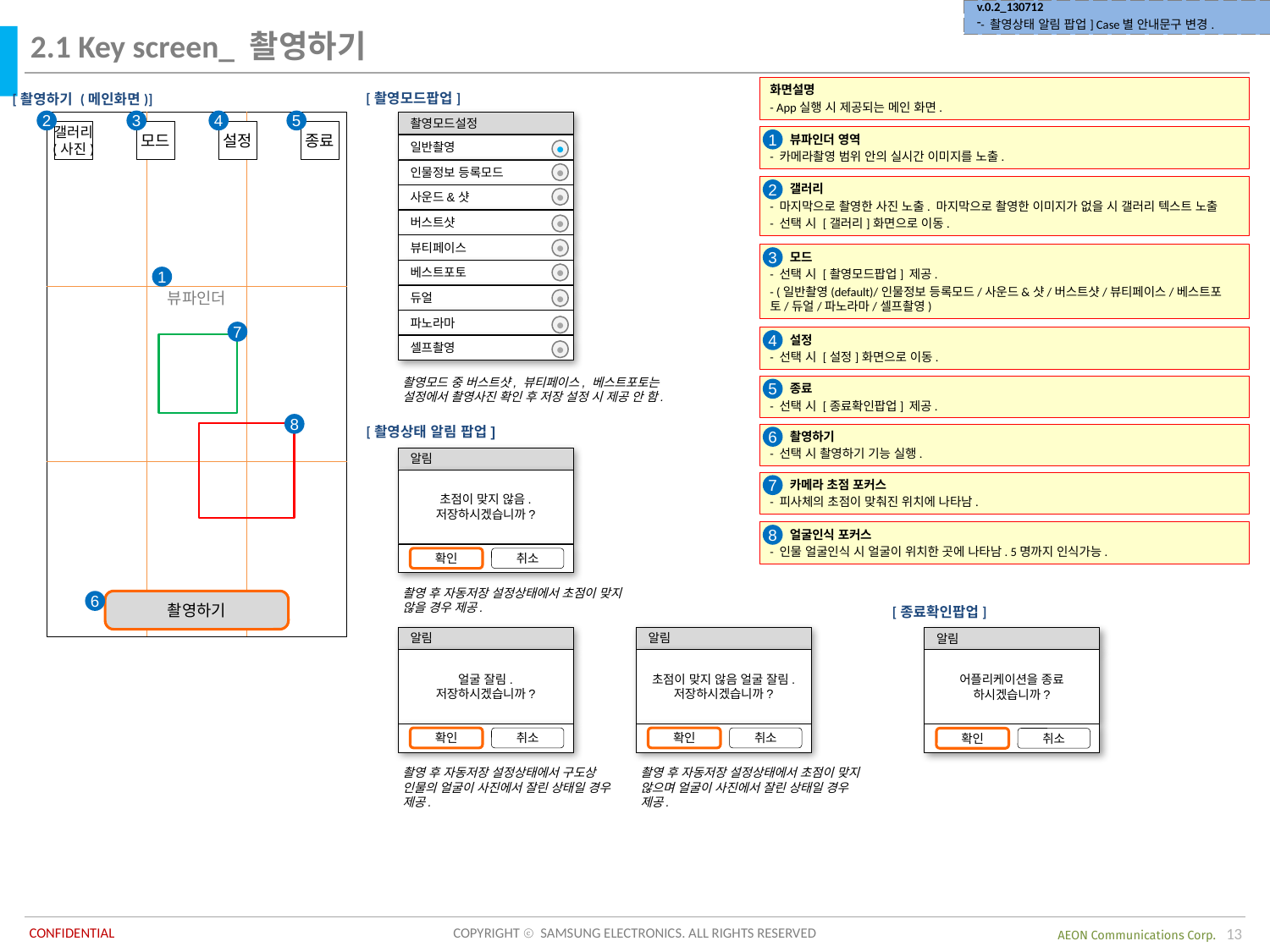

| v.0.2\_130712 - 촬영상태 알림 팝업] Case별 안내문구 변경. |
| --- |
2.1 Key screen_ 촬영하기
화면설명
- App실행 시 제공되는 메인 화면.
[촬영모드팝업]
[촬영하기 (메인화면)]
2
3
4
5
뷰파인더

갤러리
(사진)
모드
설정
종료
촬영하기
촬영모드설정
일반촬영
●
인물정보 등록모드
●
사운드&샷
●
버스트샷
●
뷰티페이스
●
베스트포토
●
듀얼
●
파노라마
●
셀프촬영
●
     뷰파인더 영역
- 카메라촬영 범위 안의 실시간 이미지를 노출.
1
     갤러리
- 마지막으로 촬영한 사진 노출. 마지막으로 촬영한 이미지가 없을 시 갤러리 텍스트 노출
- 선택 시 [갤러리]화면으로 이동.
2
     모드
- 선택 시 [촬영모드팝업] 제공.
- (일반촬영(default)/인물정보 등록모드/사운드&샷/버스트샷/뷰티페이스/베스트포토/듀얼/파노라마/셀프촬영)
3
1
7
     설정
- 선택 시 [설정]화면으로 이동.
4

촬영모드 중 버스트샷, 뷰티페이스, 베스트포토는 설정에서 촬영사진 확인 후 저장 설정 시 제공 안 함.
     종료
- 선택 시 [종료확인팝업] 제공.
5
8

[촬영상태 알림 팝업]
     촬영하기
- 선택 시 촬영하기 기능 실행.
6
알림
초점이 맞지 않음.
저장하시겠습니까?

확인
취소
     카메라 초점 포커스
- 피사체의 초점이 맞춰진 위치에 나타남.
7
     얼굴인식 포커스
- 인물 얼굴인식 시 얼굴이 위치한 곳에 나타남. 5명까지 인식가능.
8
촬영 후 자동저장 설정상태에서 초점이 맞지 않을 경우 제공.
6
[종료확인팝업]
알림
얼굴 잘림.
저장하시겠습니까?

확인
취소
알림
초점이 맞지 않음 얼굴 잘림.
저장하시겠습니까?

확인
취소
알림
어플리케이션을 종료 하시겠습니까?

확인
취소
촬영 후 자동저장 설정상태에서 구도상 인물의 얼굴이 사진에서 잘린 상태일 경우 제공.
촬영 후 자동저장 설정상태에서 초점이 맞지 않으며 얼굴이 사진에서 잘린 상태일 경우 제공.
13